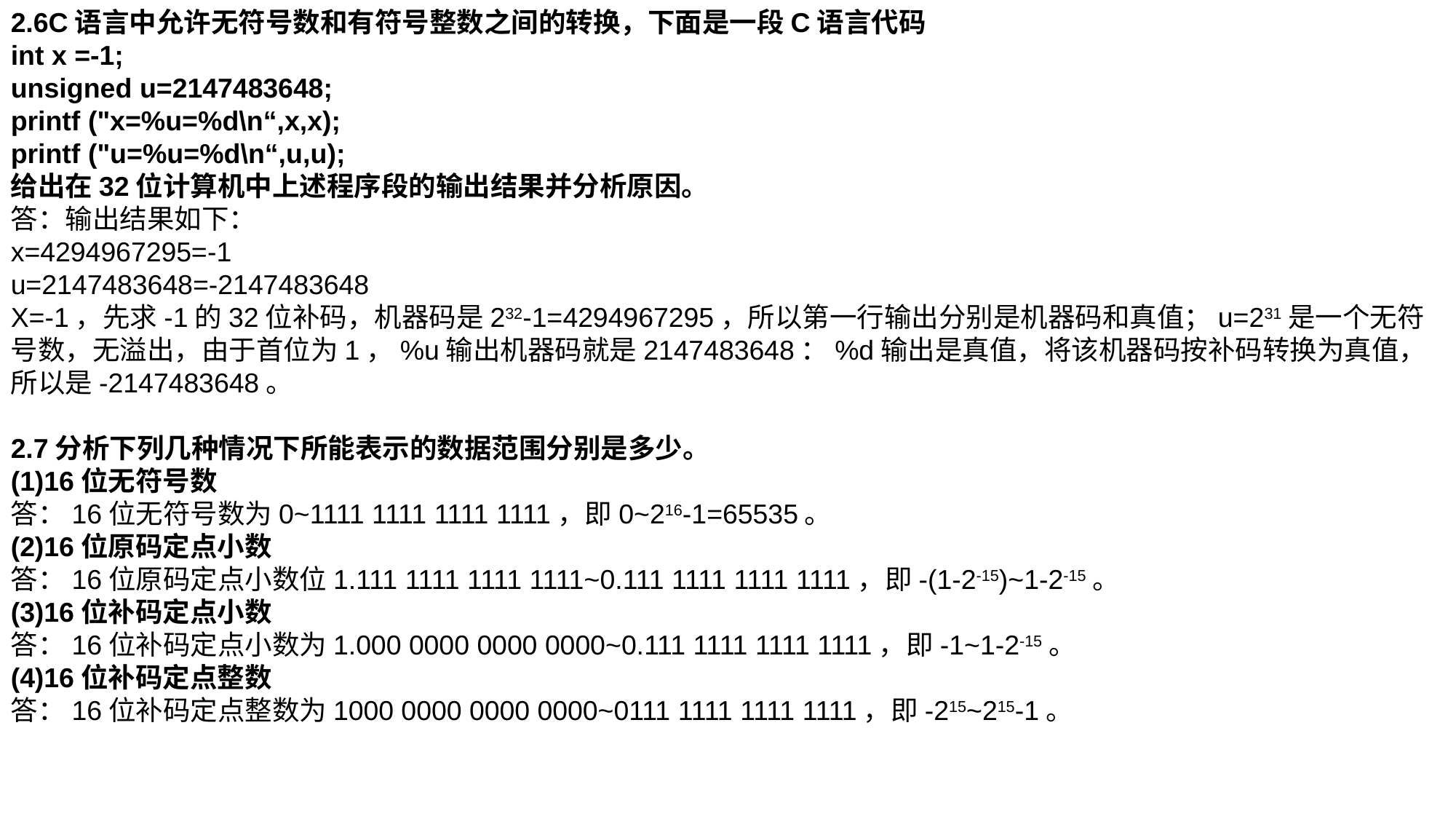

2.6C语言中允许无符号数和有符号整数之间的转换，下面是一段C语言代码
int x =-1;
unsigned u=2147483648;
printf ("x=%u=%d\n“,x,x);
printf ("u=%u=%d\n“,u,u);
给出在32位计算机中上述程序段的输出结果并分析原因。
答：输出结果如下：
x=4294967295=-1
u=2147483648=-2147483648
X=-1，先求-1的32位补码，机器码是232-1=4294967295，所以第一行输出分别是机器码和真值；u=231是一个无符号数，无溢出，由于首位为1，%u输出机器码就是2147483648：%d输出是真值，将该机器码按补码转换为真值，所以是-2147483648。

2.7分析下列几种情况下所能表示的数据范围分别是多少。
(1)16位无符号数
答：16位无符号数为0~1111 1111 1111 1111，即0~216-1=65535。
(2)16位原码定点小数
答：16位原码定点小数位1.111 1111 1111 1111~0.111 1111 1111 1111，即-(1-2-15)~1-2-15。
(3)16位补码定点小数
答：16位补码定点小数为1.000 0000 0000 0000~0.111 1111 1111 1111，即-1~1-2-15。
(4)16位补码定点整数
答：16位补码定点整数为1000 0000 0000 0000~0111 1111 1111 1111，即-215~215-1。